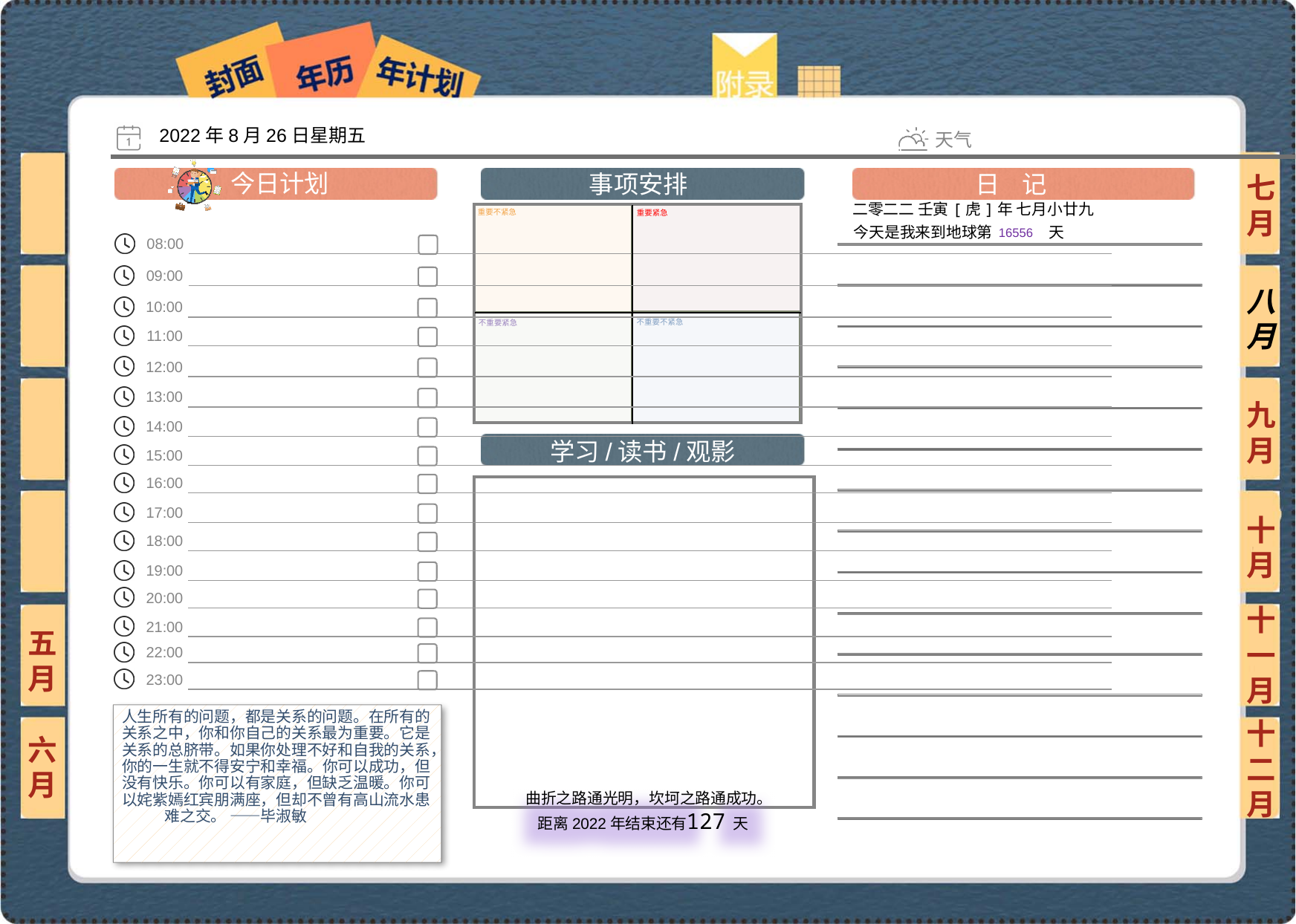

2022年8月26日星期五
七月
二零二二 壬寅[虎]年 七月小廿九
16556
八月
九月
十月
十一月
五月
人生所有的问题，都是关系的问题。在所有的关系之中，你和你自己的关系最为重要。它是关系的总脐带。如果你处理不好和自我的关系，你的一生就不得安宁和幸福。你可以成功，但没有快乐。你可以有家庭，但缺乏温暖。你可以姹紫嫣红宾朋满座，但却不曾有高山流水患难之交。 ——毕淑敏

六月
十二月
127
 曲折之路通光明，坎坷之路通成功。